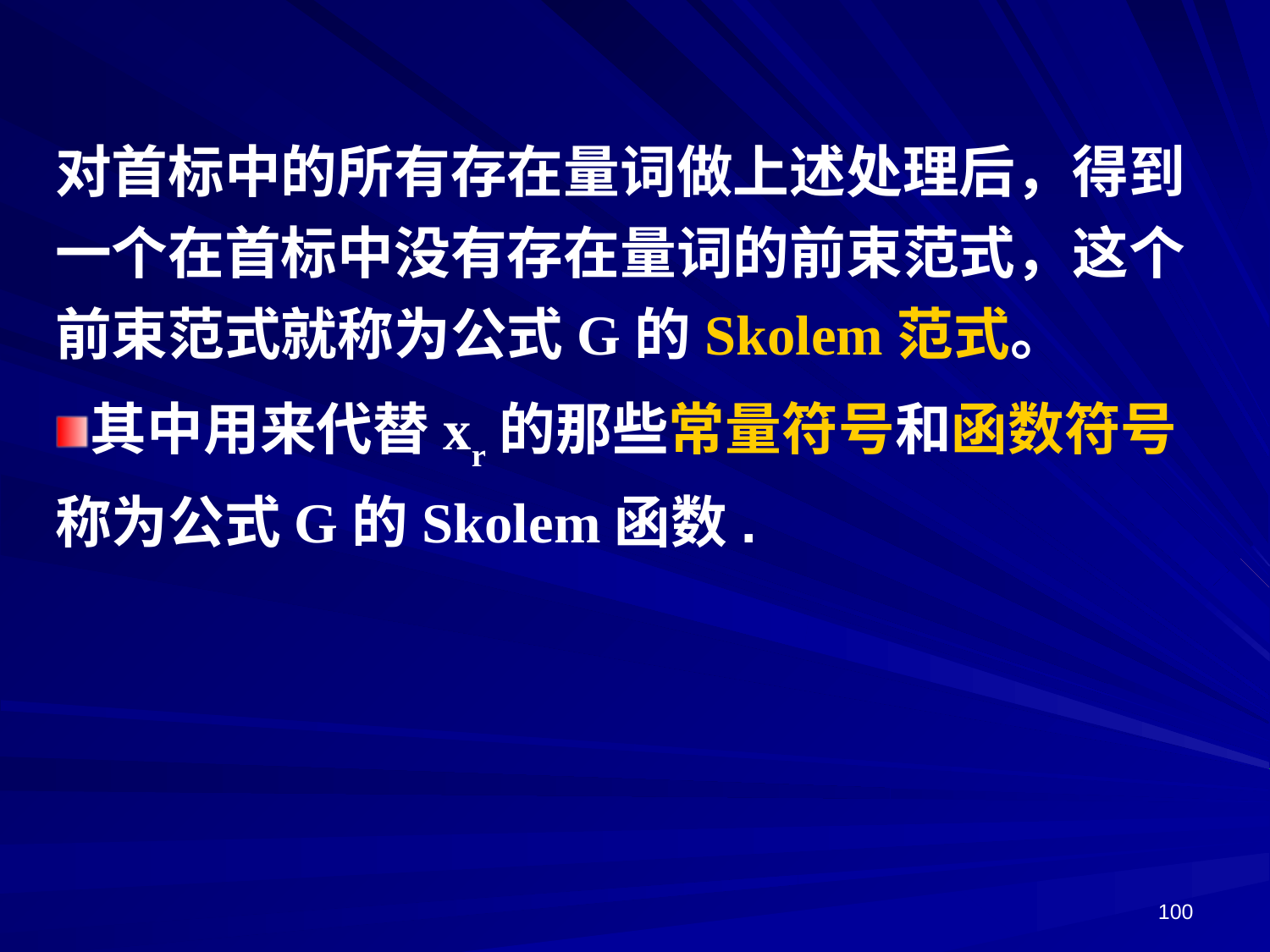

对首标中的所有存在量词做上述处理后，得到一个在首标中没有存在量词的前束范式，这个前束范式就称为公式G的Skolem范式。
其中用来代替xr的那些常量符号和函数符号称为公式G的Skolem函数.
100